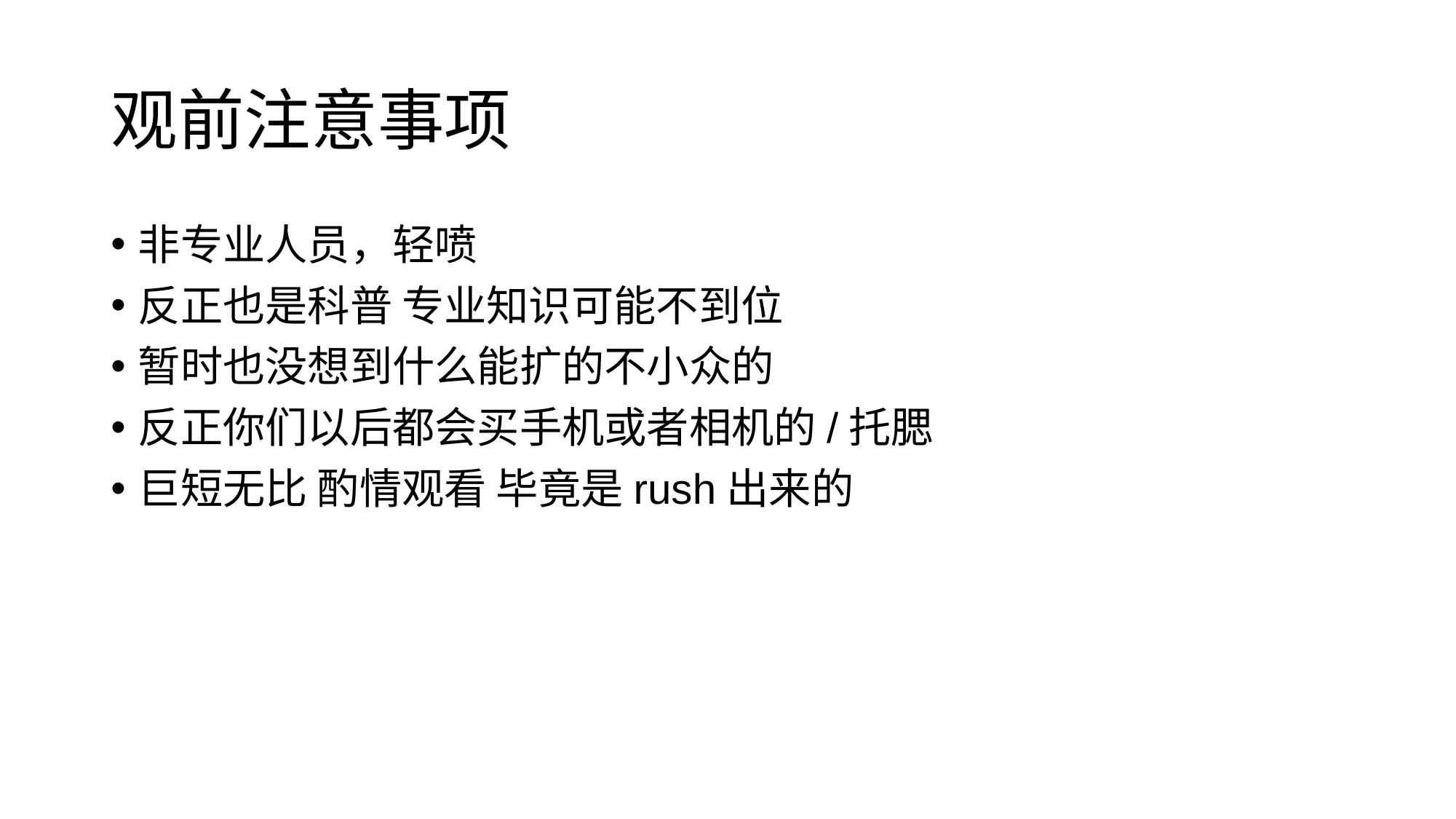

# 观前注意事项
非专业人员，轻喷
反正也是科普 专业知识可能不到位
暂时也没想到什么能扩的不小众的
反正你们以后都会买手机或者相机的/托腮
巨短无比 酌情观看 毕竟是rush出来的